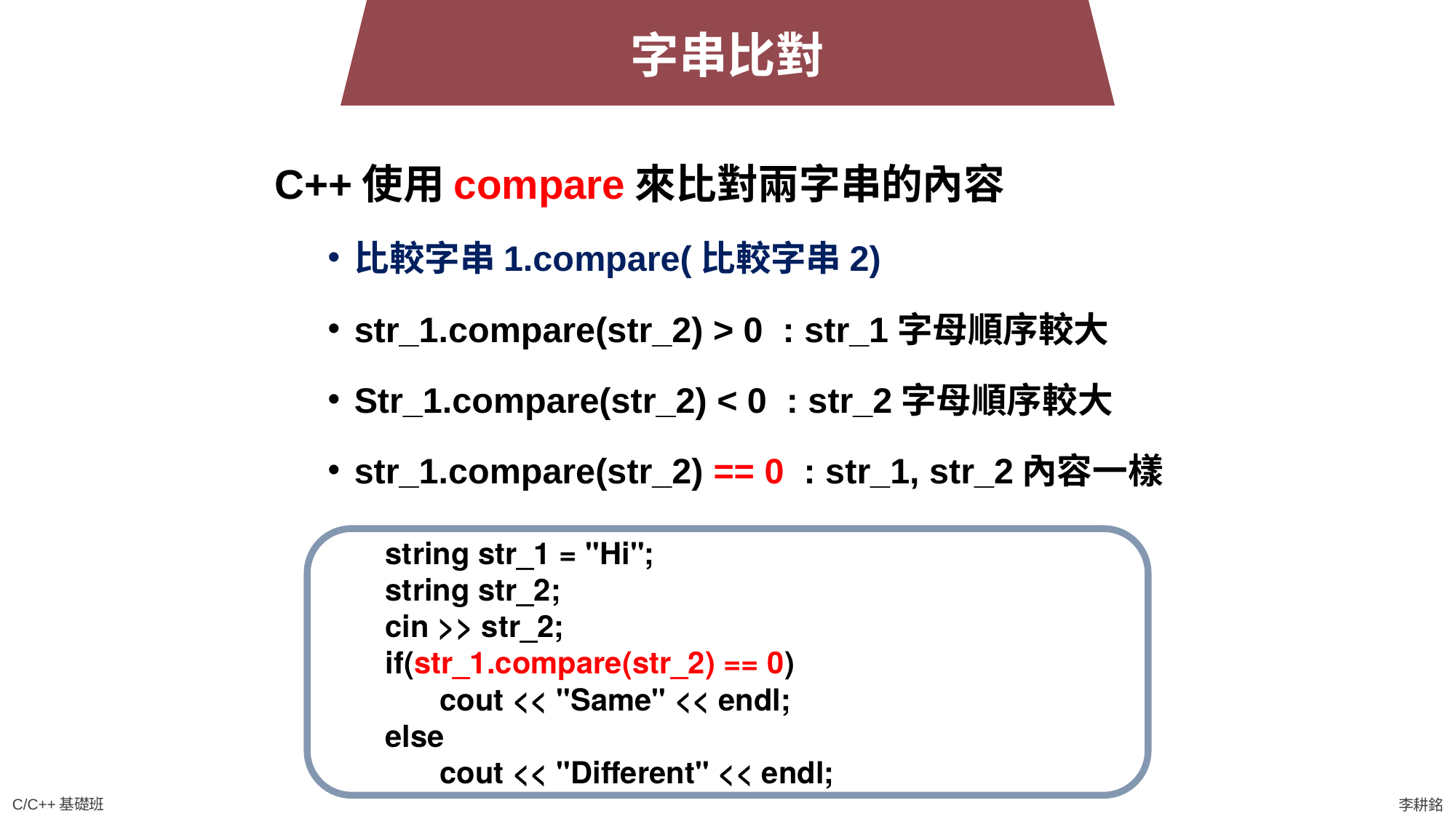

字串比對
C++使用compare來比對兩字串的內容
比較字串1.compare(比較字串2)
str_1.compare(str_2) > 0  : str_1字母順序較大
Str_1.compare(str_2) < 0  : str_2字母順序較大
str_1.compare(str_2) == 0  : str_1, str_2內容一樣

string str_1 = "Hi";
string str_2;
cin >> str_2;
if(str_1.compare(str_2) == 0)
cout << "Same" << endl;
else
cout << "Different" << endl;
C/C++基礎班
李耕銘